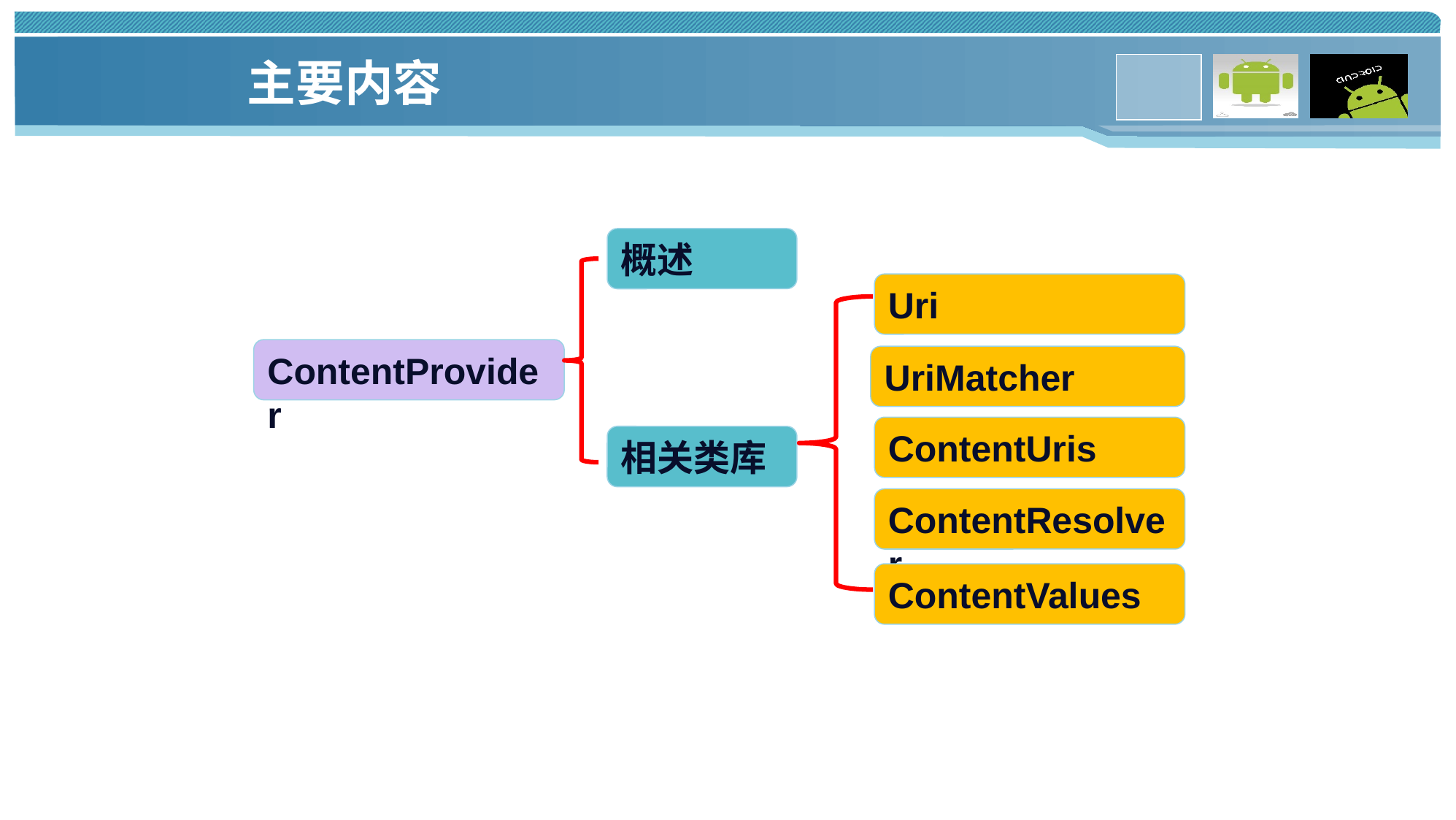

主要内容
概述

Uri

ContentProvider
UriMatcher
ContentUris
相关类库
ContentResolver
ContentValues